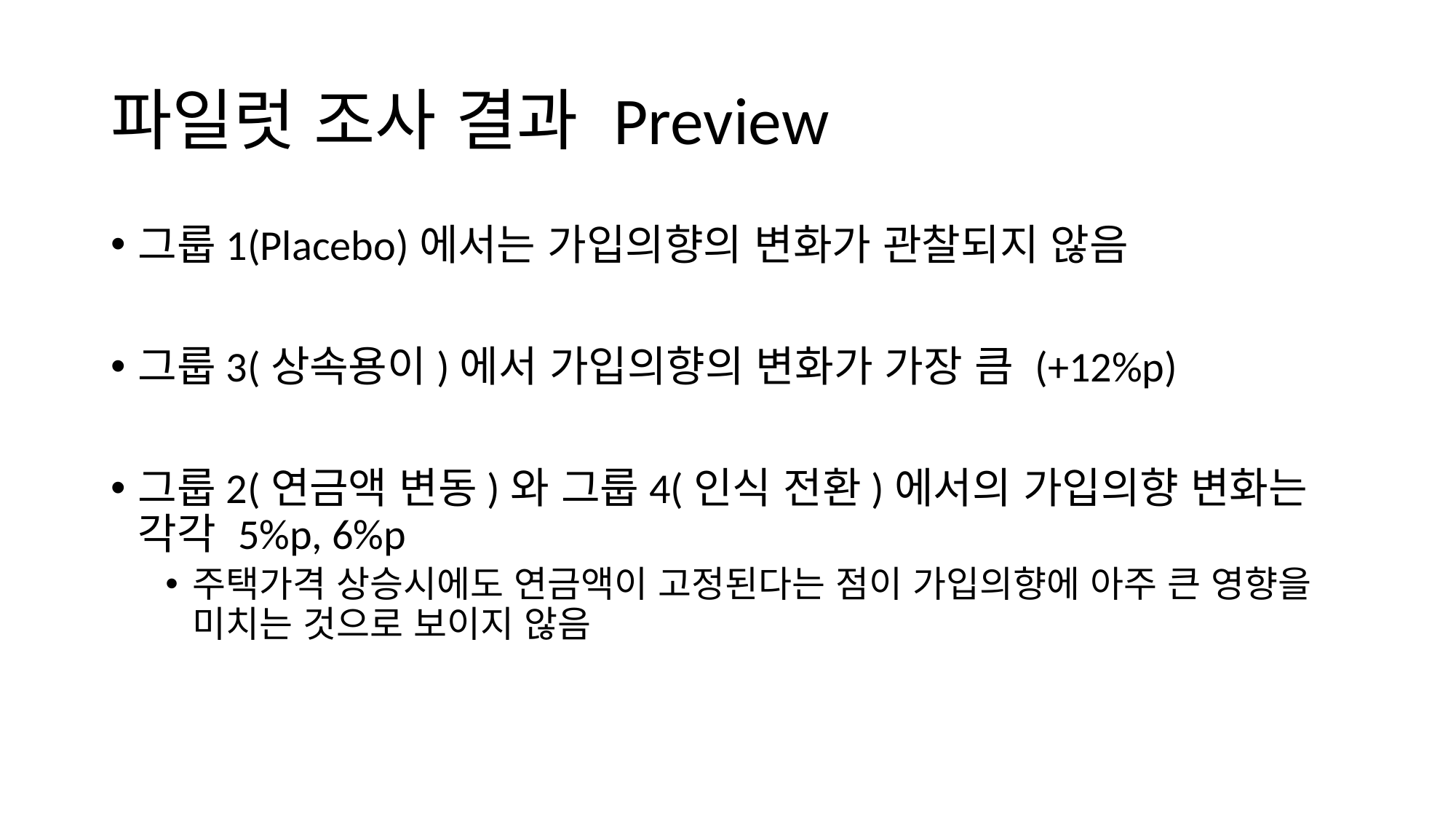

# 파일럿 조사 결과 Preview
그룹1(Placebo)에서는 가입의향의 변화가 관찰되지 않음

그룹3(상속용이)에서 가입의향의 변화가 가장 큼 (+12%p)

그룹2(연금액 변동)와 그룹4(인식 전환)에서의 가입의향 변화는 각각 5%p, 6%p
주택가격 상승시에도 연금액이 고정된다는 점이 가입의향에 아주 큰 영향을 미치는 것으로 보이지 않음